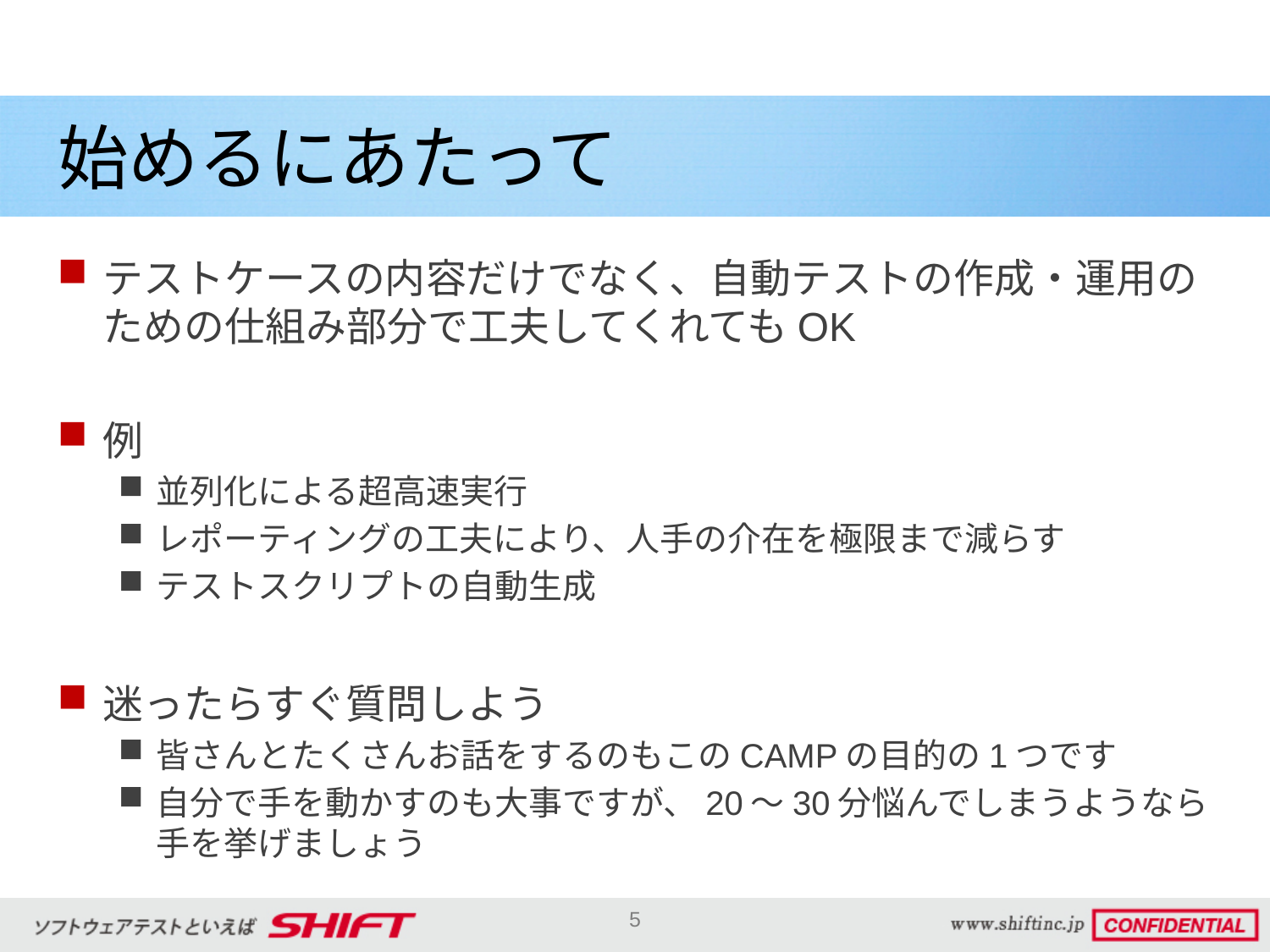

# 始めるにあたって
テストケースの内容だけでなく、自動テストの作成・運用のための仕組み部分で工夫してくれてもOK

例
並列化による超高速実行
レポーティングの工夫により、人手の介在を極限まで減らす
テストスクリプトの自動生成

迷ったらすぐ質問しよう
皆さんとたくさんお話をするのもこのCAMPの目的の1つです
自分で手を動かすのも大事ですが、20〜30分悩んでしまうようなら手を挙げましょう
5